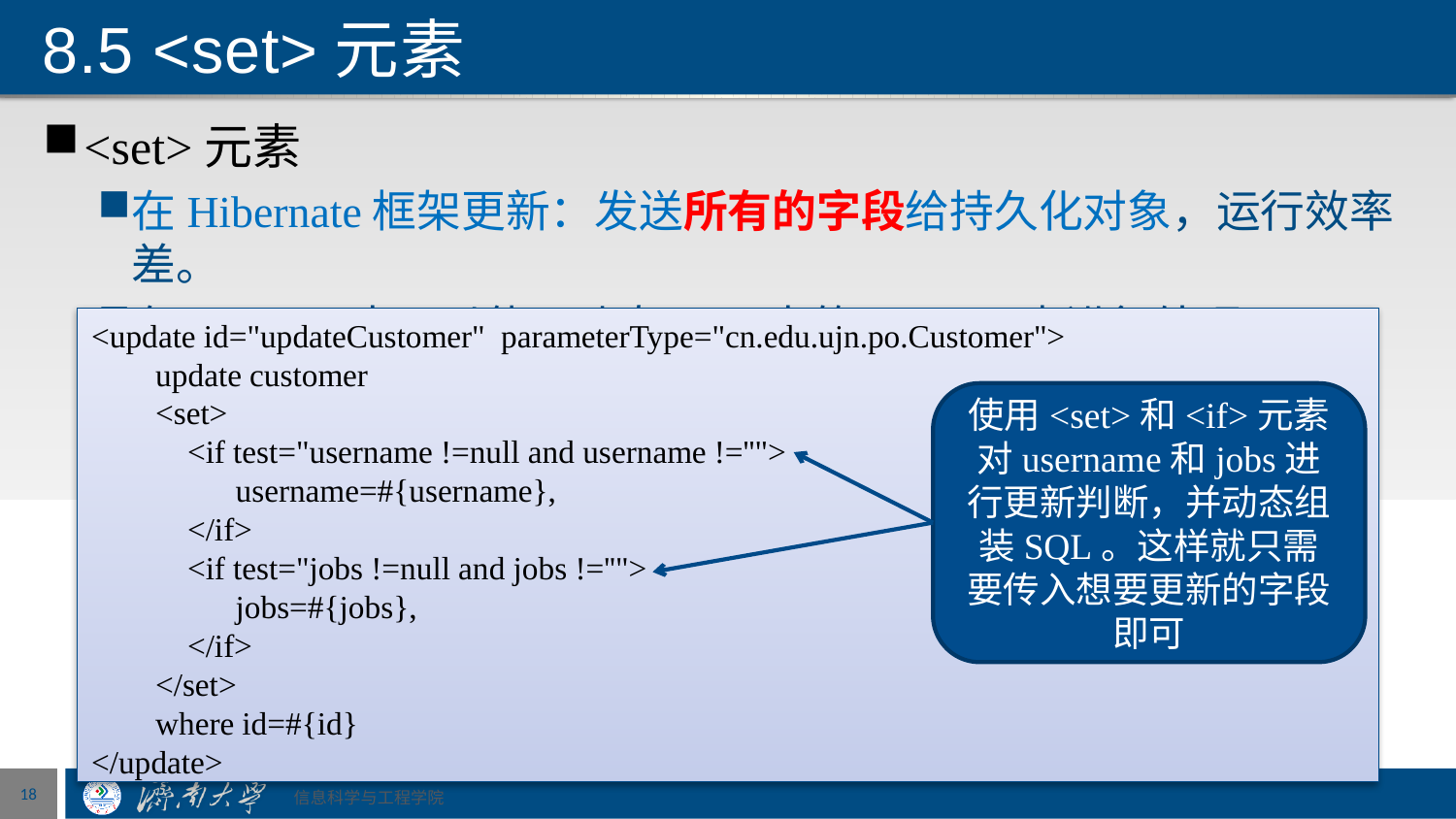

# 8.5 <set>元素

<set>元素
在Hibernate框架更新：发送所有的字段给持久化对象，运行效率差。
在MyBatis中可以使用动态SQL中的<set>元素进行处理：

<update id="updateCustomer"  parameterType="cn.edu.ujn.po.Customer">
        update customer
        <set>
            <if test="username !=null and username !=''">
                  username=#{username},
            </if>
            <if test="jobs !=null and jobs !=''">
                  jobs=#{jobs},
            </if>
        </set>
        where id=#{id}
</update>
使用<set>和<if>元素对username和jobs进行更新判断，并动态组装SQL。这样就只需要传入想要更新的字段即可